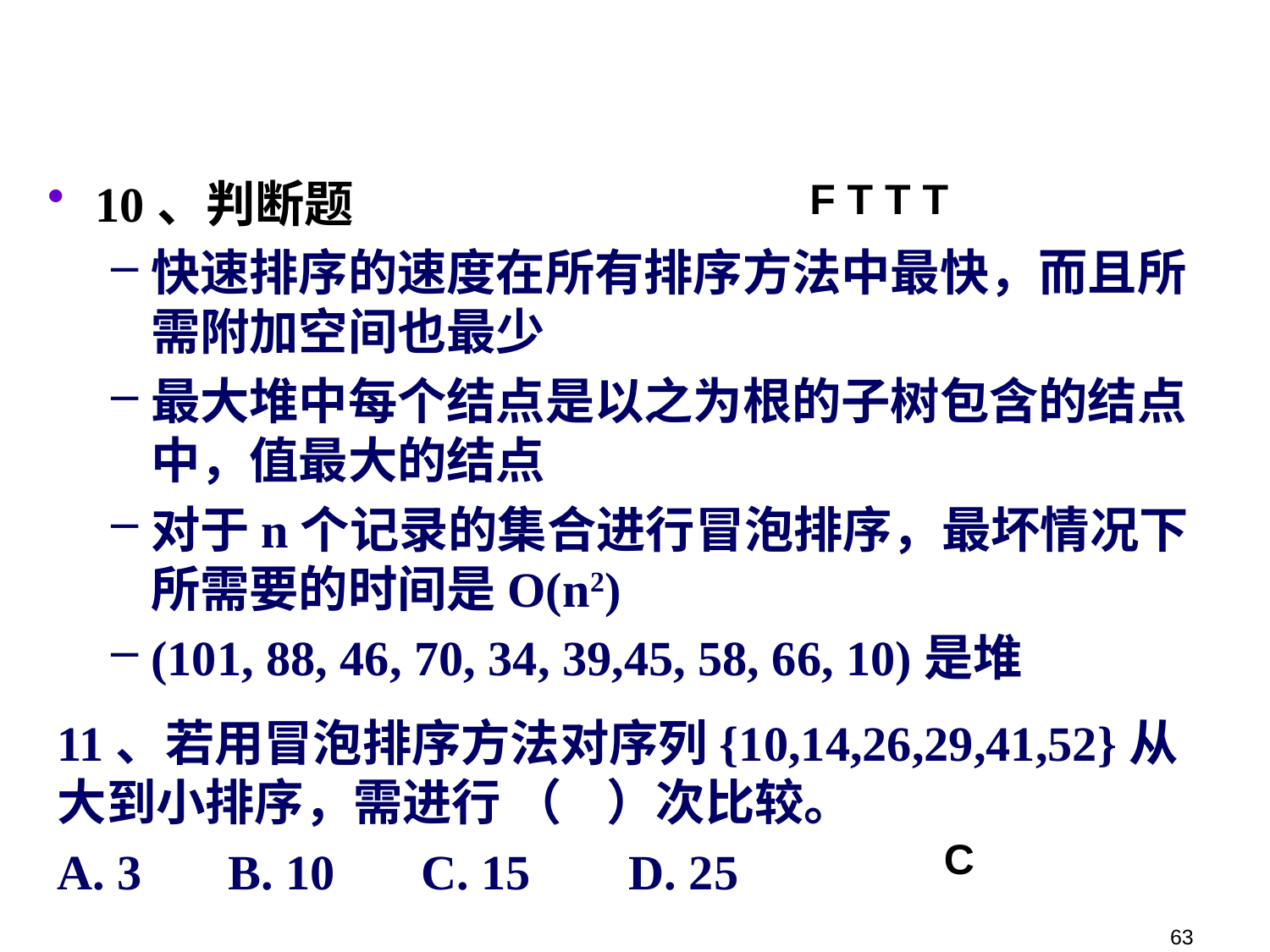

#
10、判断题
快速排序的速度在所有排序方法中最快，而且所需附加空间也最少
最大堆中每个结点是以之为根的子树包含的结点中，值最大的结点
对于n个记录的集合进行冒泡排序，最坏情况下所需要的时间是O(n2)
(101, 88, 46, 70, 34, 39,45, 58, 66, 10)是堆
F T T T
11、若用冒泡排序方法对序列{10,14,26,29,41,52}从大到小排序，需进行 （    ）次比较。
A. 3       B. 10       C. 15        D. 25
C
63